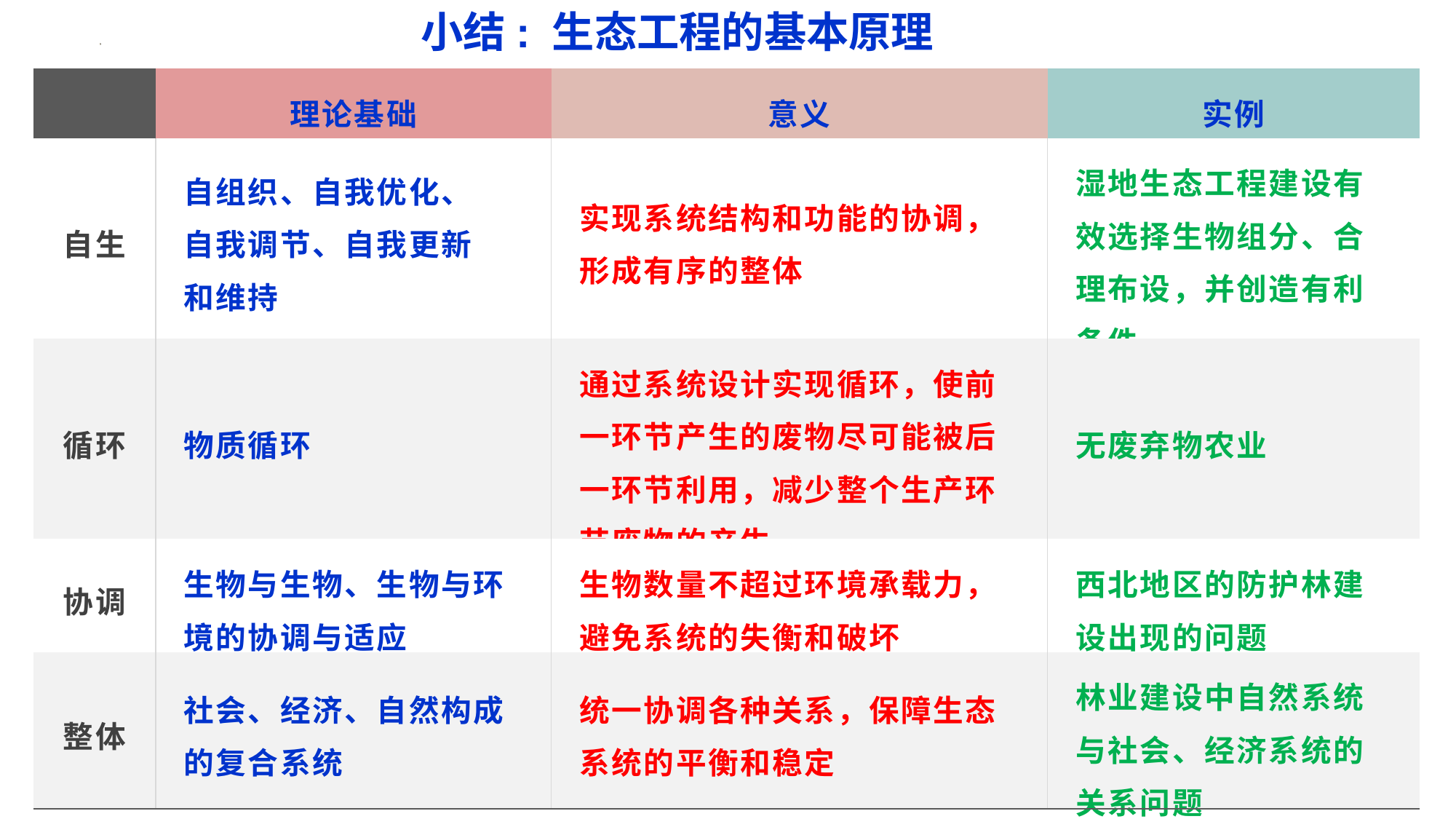

小结: 生态工程的基本原理
|  | 理论基础 | 意义 | 实例 |
| --- | --- | --- | --- |
| 自生 | 自组织、自我优化、 自我调节、自我更新 和维持 | 实现系统结构和功能的协调，形成有序的整体 | 湿地生态工程建设有效选择生物组分、合理布设，并创造有利条件 |
| 循环 | 物质循环 | 通过系统设计实现循环，使前一环节产生的废物尽可能被后一环节利用，减少整个生产环节废物的产生 | 无废弃物农业 |
| 协调 | 生物与生物、生物与环境的协调与适应 | 生物数量不超过环境承载力，避免系统的失衡和破坏 | 西北地区的防护林建设出现的问题 |
| 整体 | 社会、经济、自然构成的复合系统 | 统一协调各种关系，保障生态系统的平衡和稳定 | 林业建设中自然系统与社会、经济系统的关系问题 |